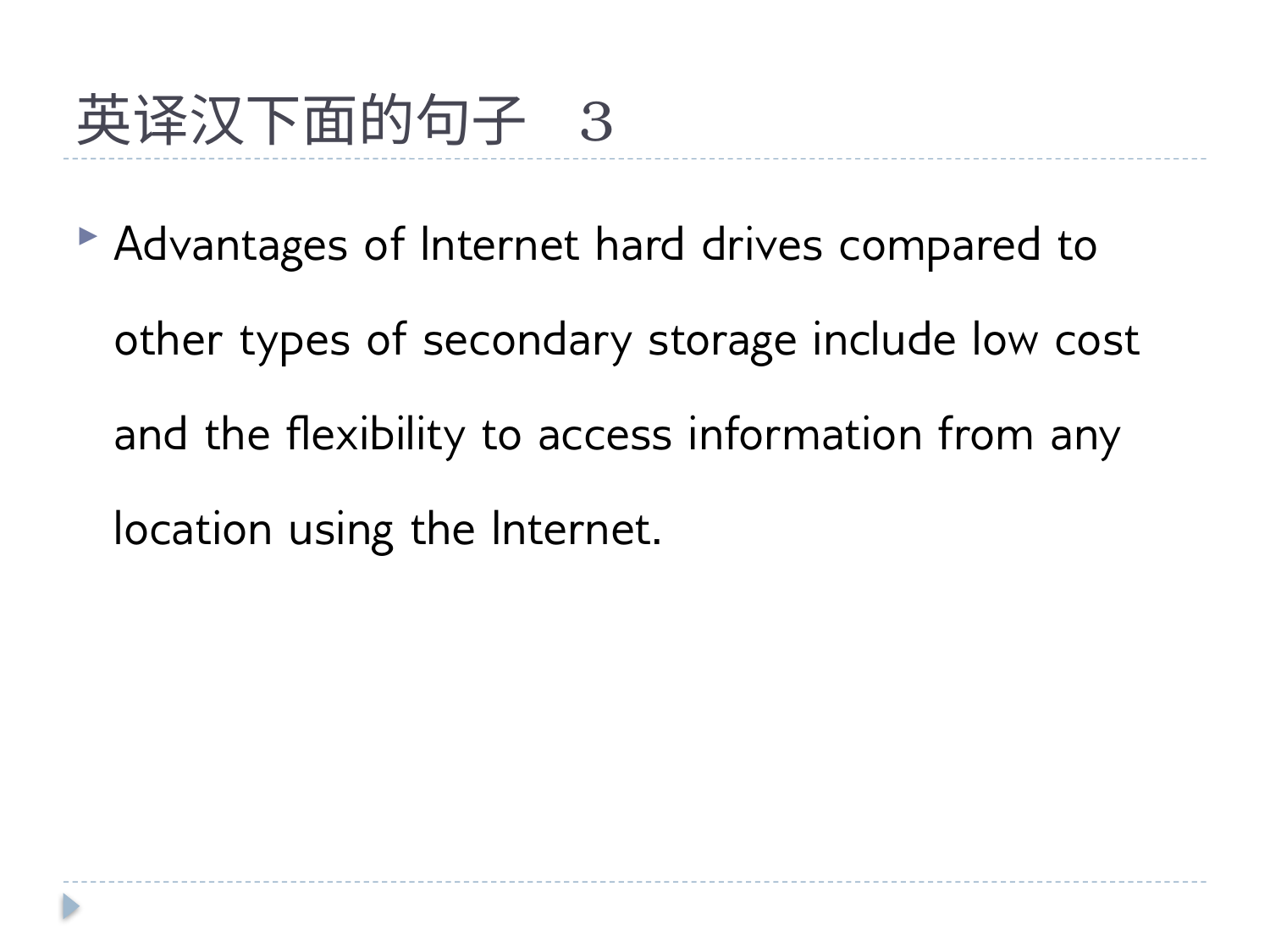

# 英译汉下面的句子   3
Advantages of Internet hard drives compared to other types of secondary storage include low cost and the flexibility to access information from any location using the Internet.